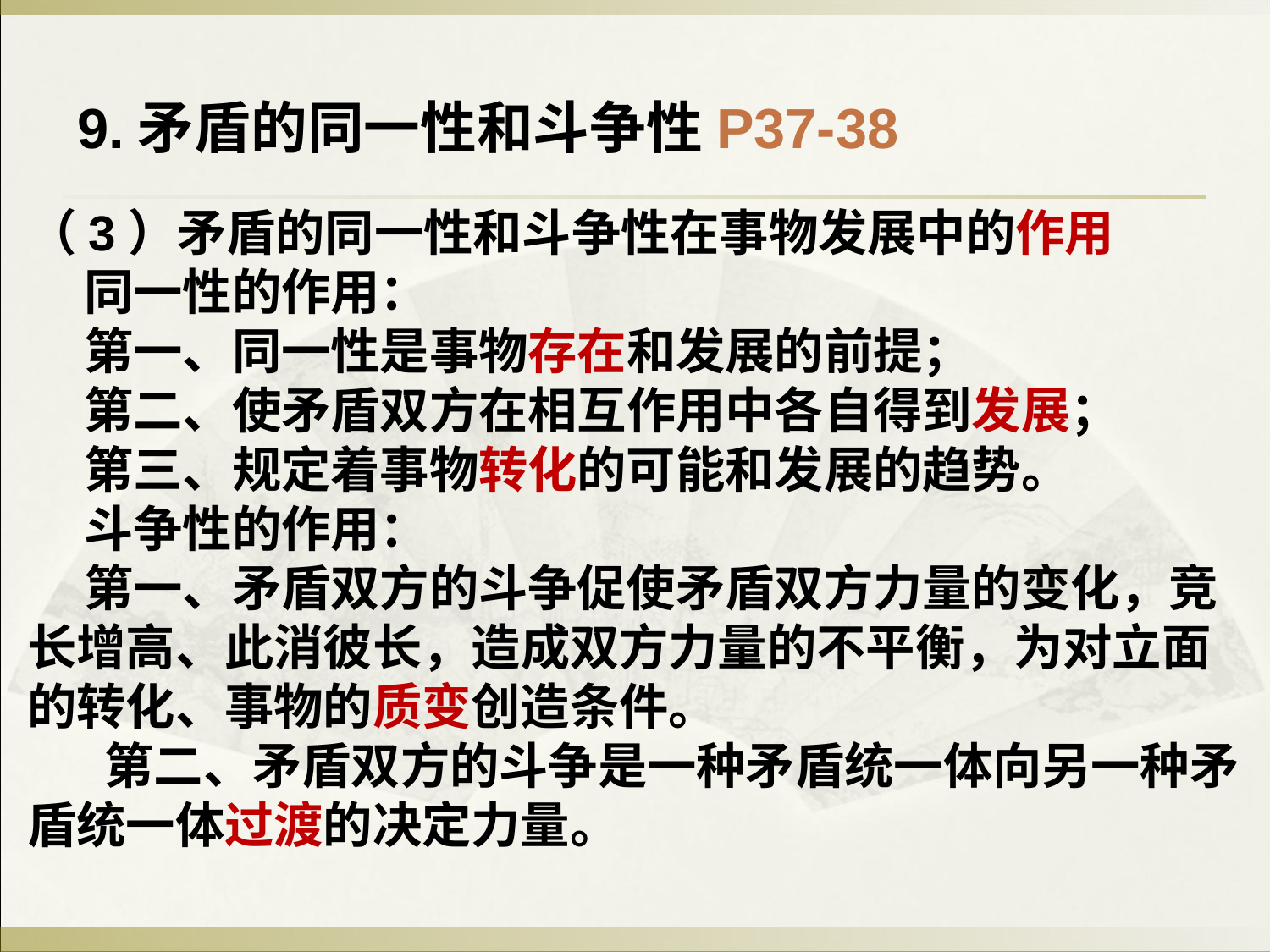

9.矛盾的同一性和斗争性P37-38
（3）矛盾的同一性和斗争性在事物发展中的作用
    同一性的作用：
    第一、同一性是事物存在和发展的前提；
    第二、使矛盾双方在相互作用中各自得到发展；
    第三、规定着事物转化的可能和发展的趋势。
    斗争性的作用：
    第一、矛盾双方的斗争促使矛盾双方力量的变化，竞长增高、此消彼长，造成双方力量的不平衡，为对立面的转化、事物的质变创造条件。
   第二、矛盾双方的斗争是一种矛盾统一体向另一种矛盾统一体过渡的决定力量。